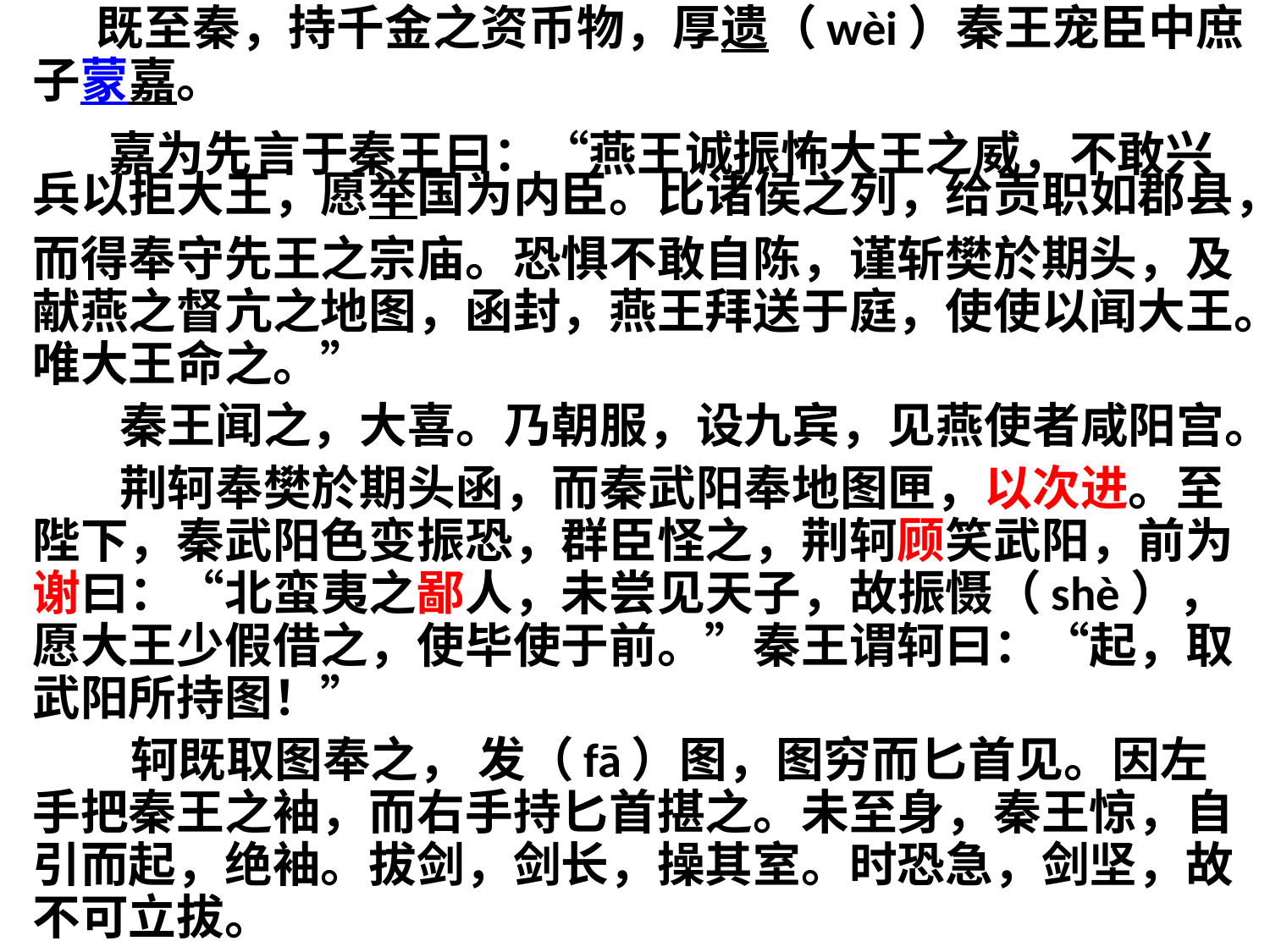

既至秦，持千金之资币物，厚遗（wèi）秦王宠臣中庶子蒙嘉。
      嘉为先言于秦王曰：“燕王诚振怖大王之威，不敢兴兵以拒大王，愿举国为内臣。比诸侯之列，给贡职如郡县，而得奉守先王之宗庙。恐惧不敢自陈，谨斩樊於期头，及献燕之督亢之地图，函封，燕王拜送于庭，使使以闻大王。唯大王命之。”
       秦王闻之，大喜。乃朝服，设九宾，见燕使者咸阳宫。
       荆轲奉樊於期头函，而秦武阳奉地图匣，以次进。至陛下，秦武阳色变振恐，群臣怪之，荆轲顾笑武阳，前为谢曰：“北蛮夷之鄙人，未尝见天子，故振慑（shè），愿大王少假借之，使毕使于前。”秦王谓轲曰：“起，取武阳所持图！”
        轲既取图奉之， 发（fā）图，图穷而匕首见。因左手把秦王之袖，而右手持匕首揕之。未至身，秦王惊，自引而起，绝袖。拔剑，剑长，操其室。时恐急，剑坚，故不可立拔。